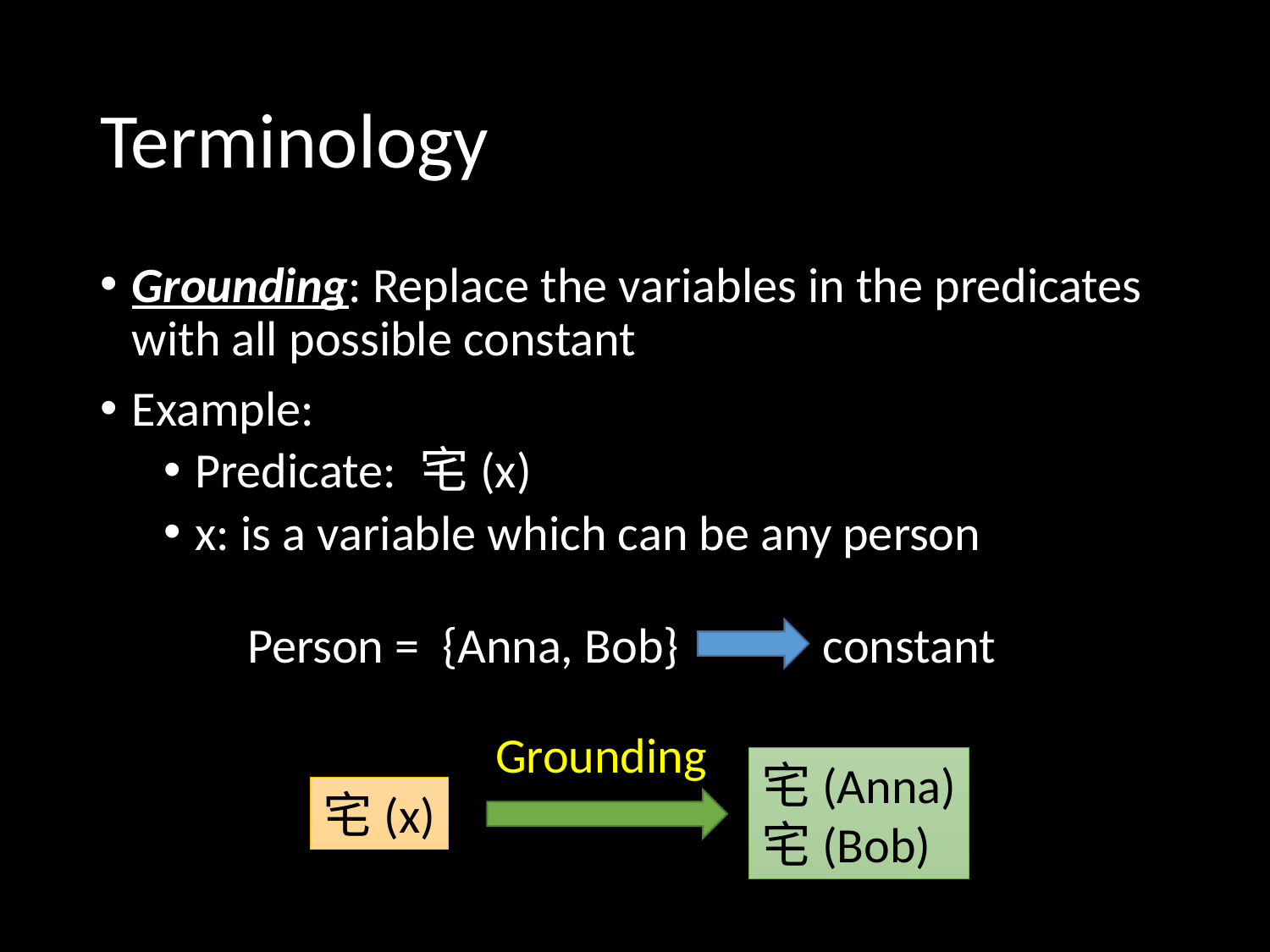

# Terminology
Grounding: Replace the variables in the predicates with all possible constant
Example:
Predicate: 宅(x)
x: is a variable which can be any person
Person =  {Anna, Bob}
constant

Grounding
宅(Anna)
宅(Bob)
宅(x)